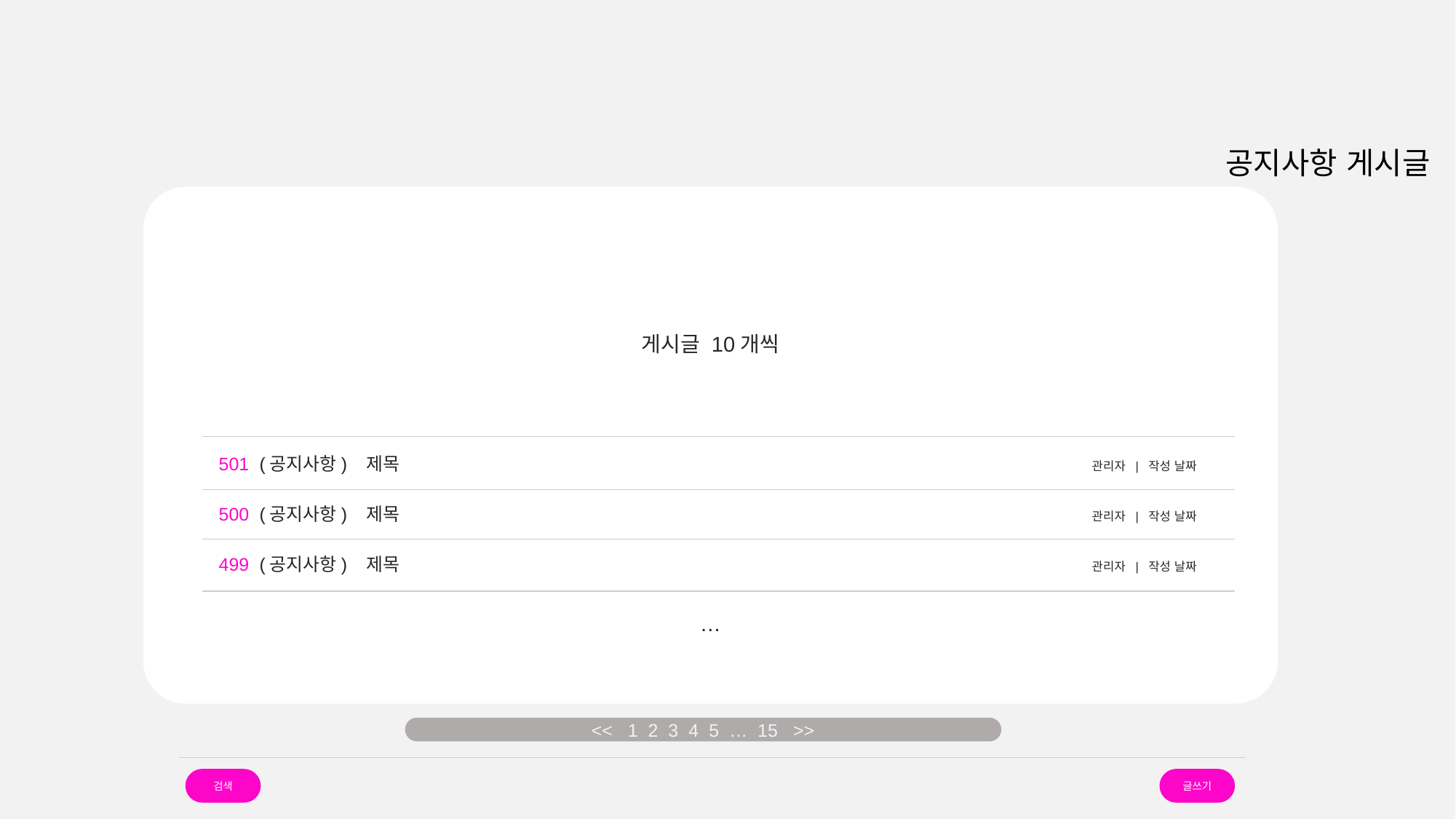

공지사항 게시글

게시글 10개씩

…

501  (공지사항)   제목   							관리자  |  작성 날짜
500  (공지사항)   제목   							관리자  |  작성 날짜
499  (공지사항)   제목   							관리자  |  작성 날짜
<<   1  2  3  4  5  …  15   >>
검색
글쓰기